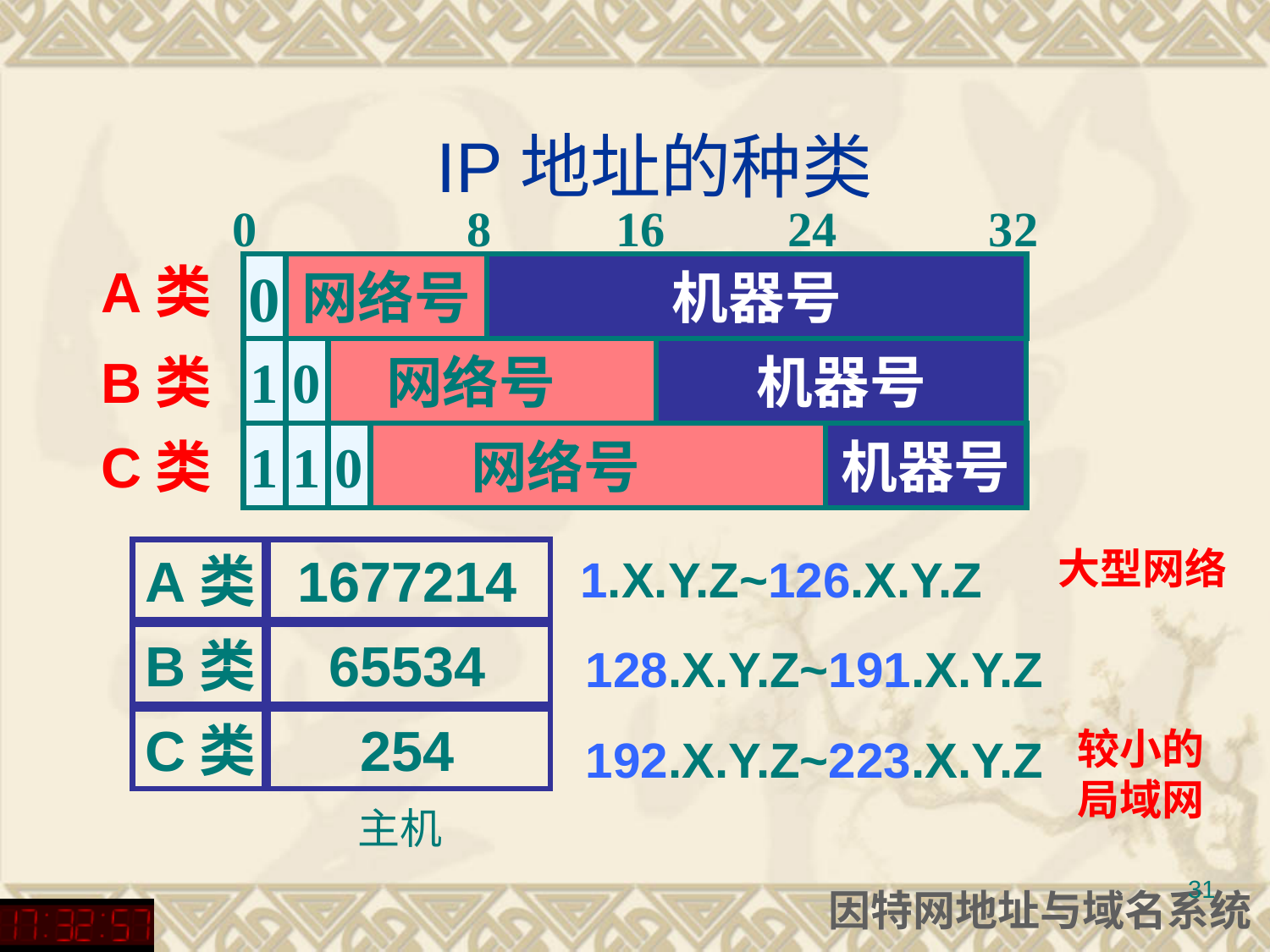

# IP地址的种类
0
8
16
24
32
A类
网络号
机器号
0
网络号
机器号
B类
1
0
网络号
机器号
C类
0
1
1
大型网络
A类
1677214
B类
65534
C类
254
1.X.Y.Z~126.X.Y.Z
128.X.Y.Z~191.X.Y.Z
192.X.Y.Z~223.X.Y.Z
较小的局域网
主机
31
因特网地址与域名系统